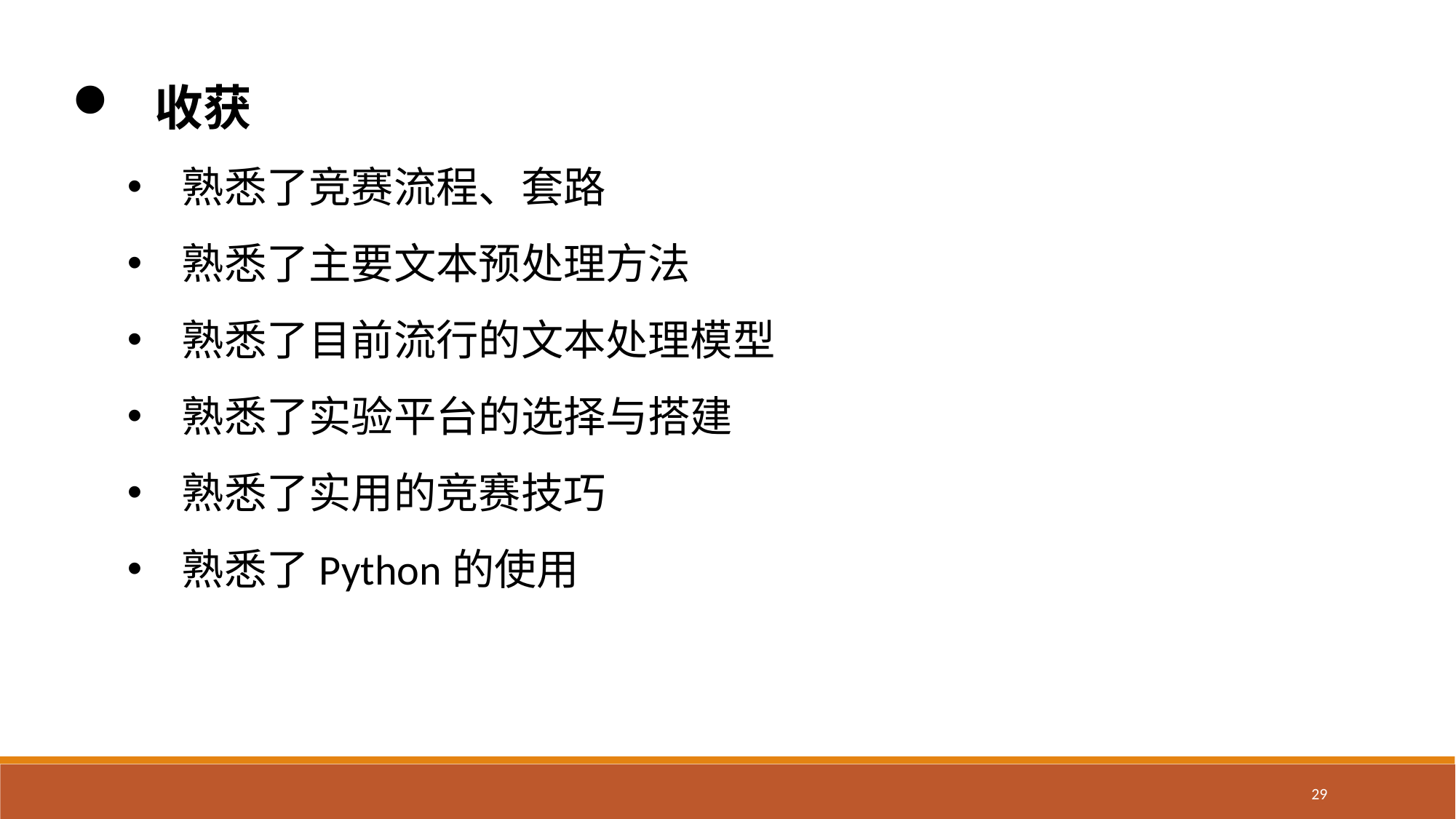

收获
熟悉了竞赛流程、套路
熟悉了主要文本预处理方法
熟悉了目前流行的文本处理模型
熟悉了实验平台的选择与搭建
熟悉了实用的竞赛技巧
熟悉了Python的使用
29